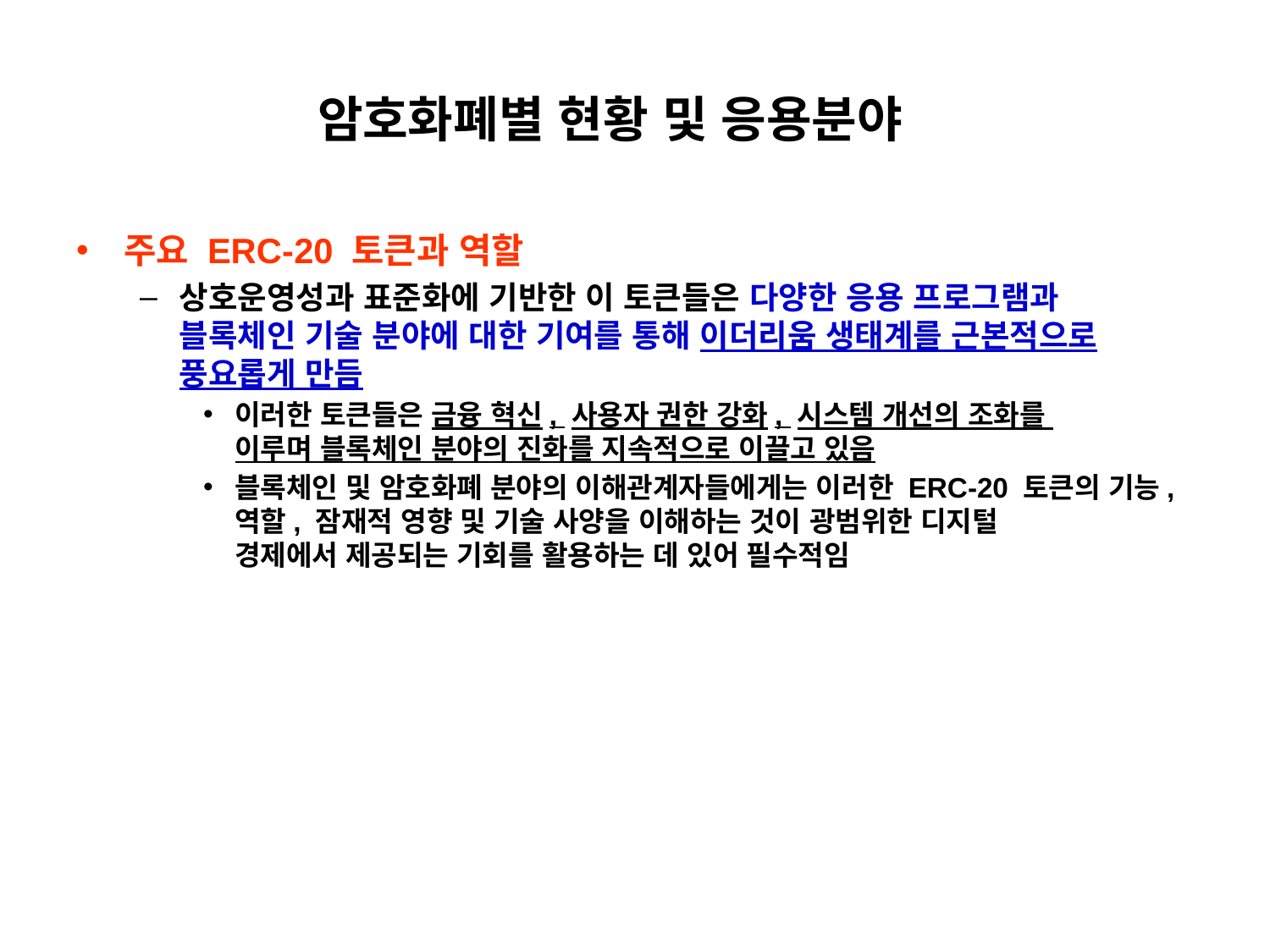

# 암호화폐별 현황 및 응용분야
주요 ERC-20 토큰과 역할
상호운영성과 표준화에 기반한 이 토큰들은 다양한 응용 프로그램과
블록체인 기술 분야에 대한 기여를 통해 이더리움 생태계를 근본적으로 풍요롭게 만듬
이러한 토큰들은 금융 혁신, 사용자 권한 강화, 시스템 개선의 조화를
이루며 블록체인 분야의 진화를 지속적으로 이끌고 있음
블록체인 및 암호화폐 분야의 이해관계자들에게는 이러한 ERC-20 토큰의 기능, 역할, 잠재적 영향 및 기술 사양을 이해하는 것이 광범위한 디지털
경제에서 제공되는 기회를 활용하는 데 있어 필수적임